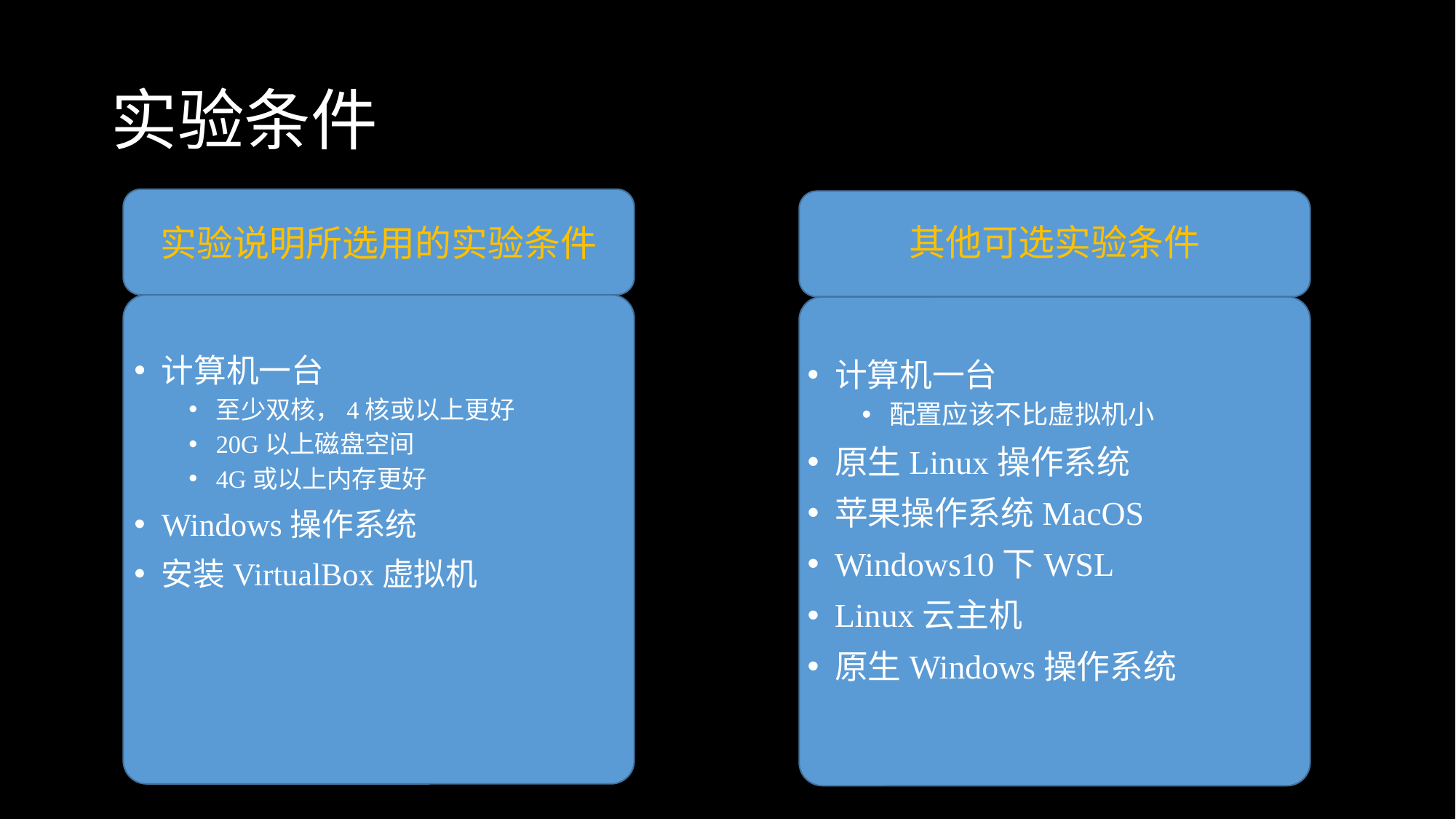

# 实验条件

其他可选实验条件
实验说明所选用的实验条件

计算机一台
至少双核，4核或以上更好
20G以上磁盘空间
4G或以上内存更好
Windows操作系统
安装VirtualBox虚拟机

计算机一台
配置应该不比虚拟机小
原生Linux操作系统
苹果操作系统MacOS
Windows10下WSL
Linux云主机
原生Windows操作系统